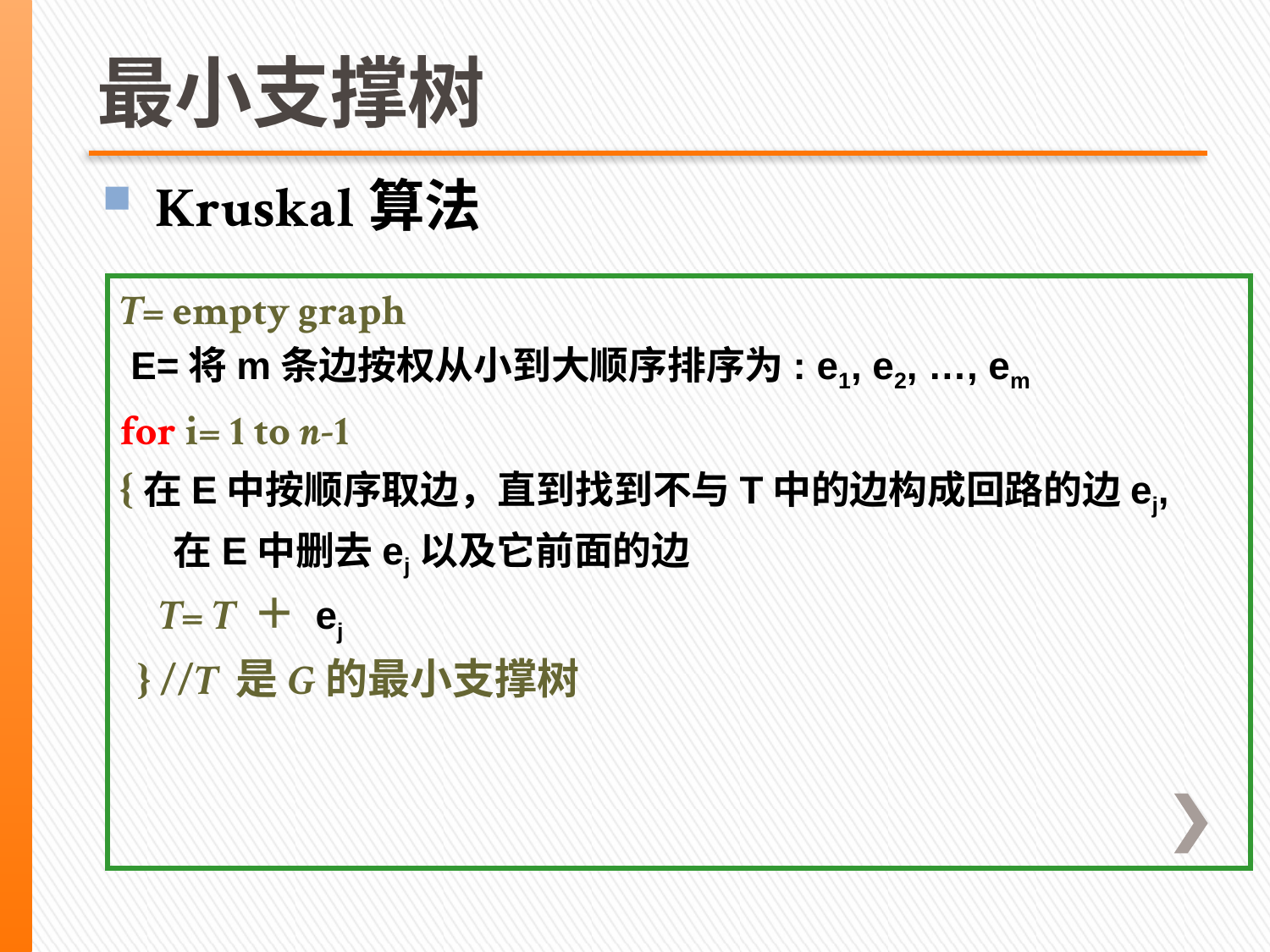

# 最小支撑树
  Kruskal算法
T= empty graph
 E=将m条边按权从小到大顺序排序为: e1, e2, …, em
for i= 1 to n-1
{在E中按顺序取边，直到找到不与T中的边构成回路的边ej,
     在E中删去ej以及它前面的边
     T= T ＋ ej
  } //T 是G的最小支撑树